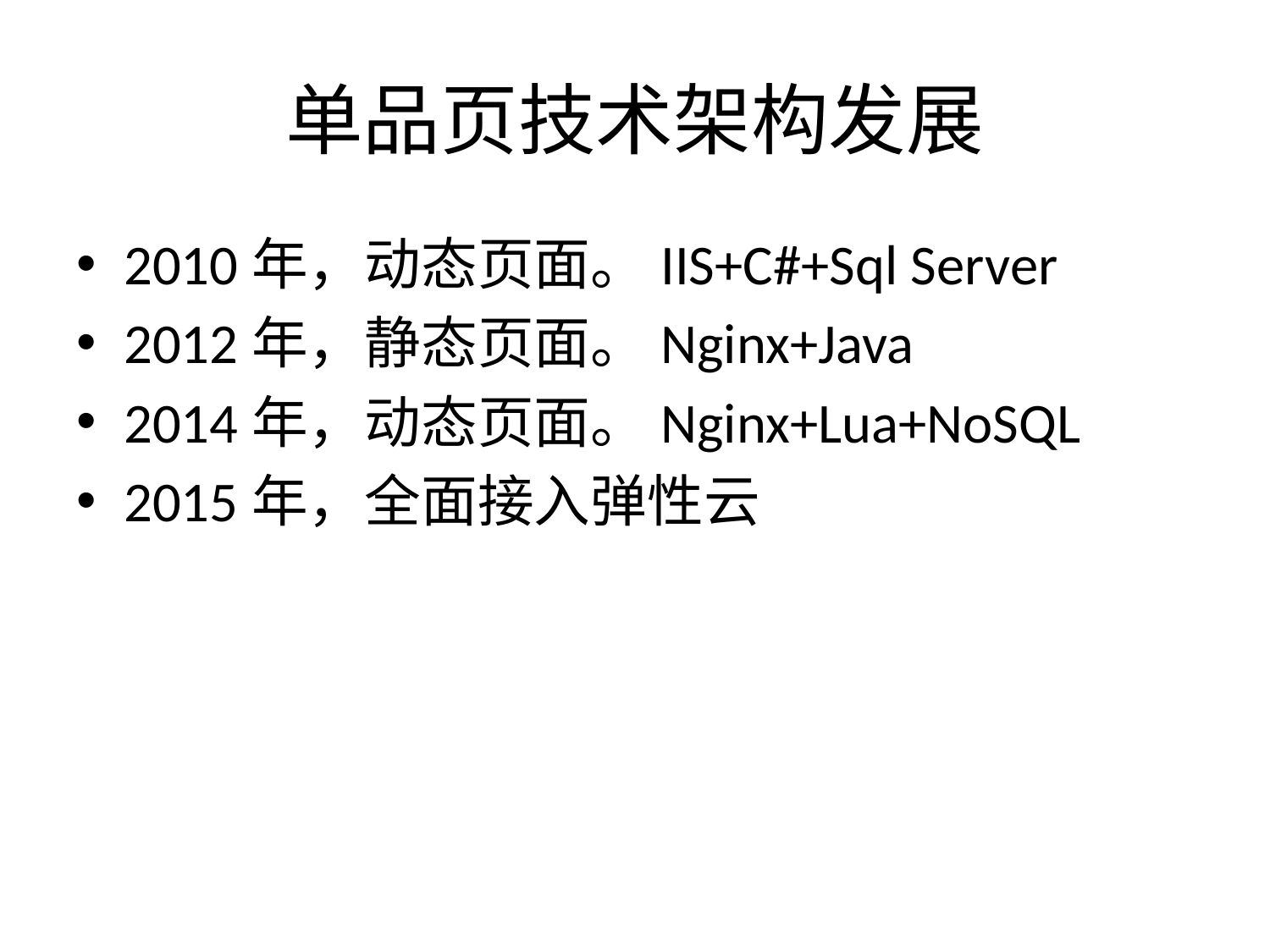

# 单品页技术架构发展
2010年，动态页面。IIS+C#+Sql Server
2012年，静态页面。Nginx+Java
2014年，动态页面。Nginx+Lua+NoSQL
2015年，全面接入弹性云